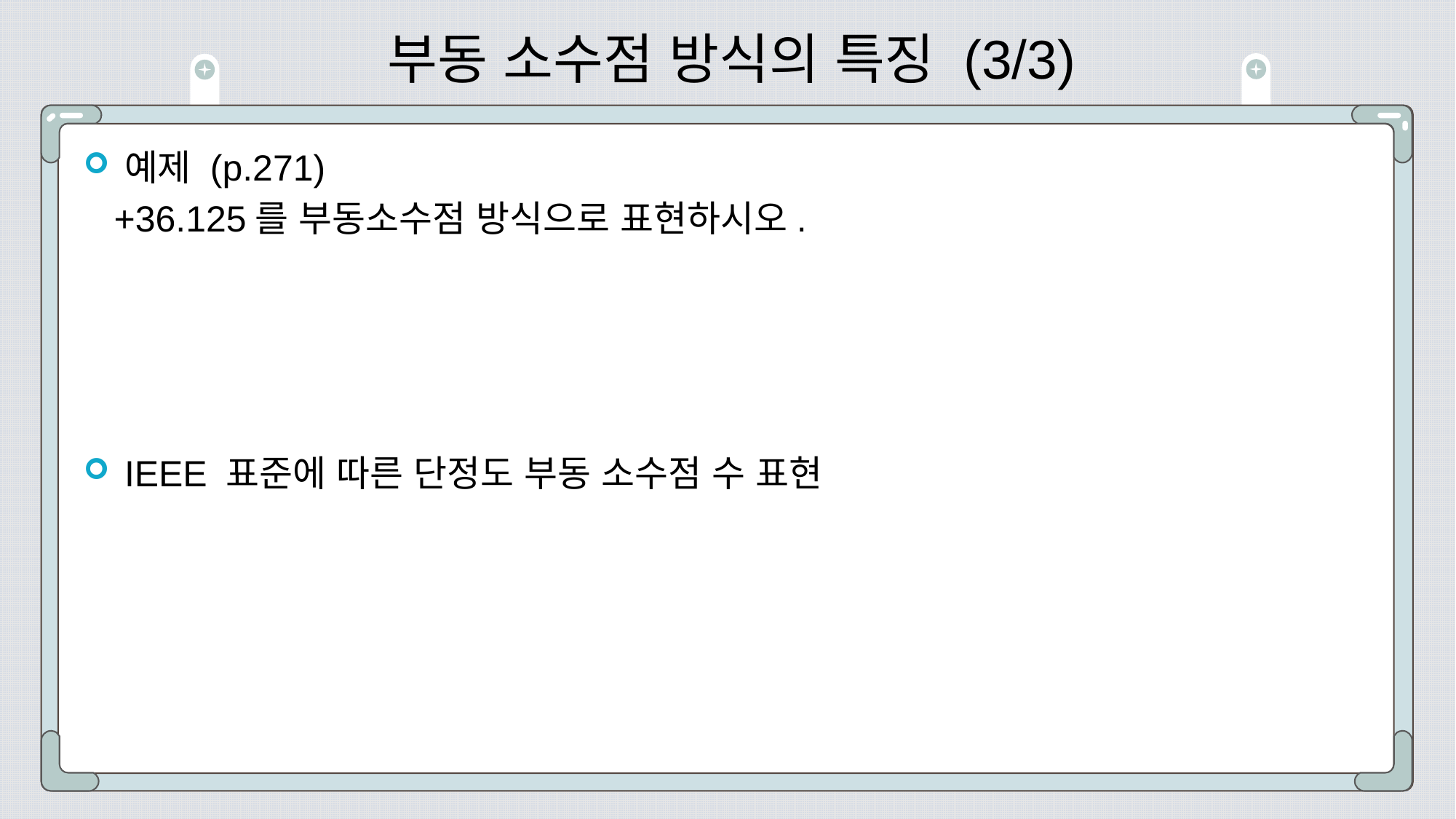

# 부동 소수점 방식의 특징 (3/3)
예제 (p.271)
   +36.125를 부동소수점 방식으로 표현하시오.

IEEE 표준에 따른 단정도 부동 소수점 수 표현